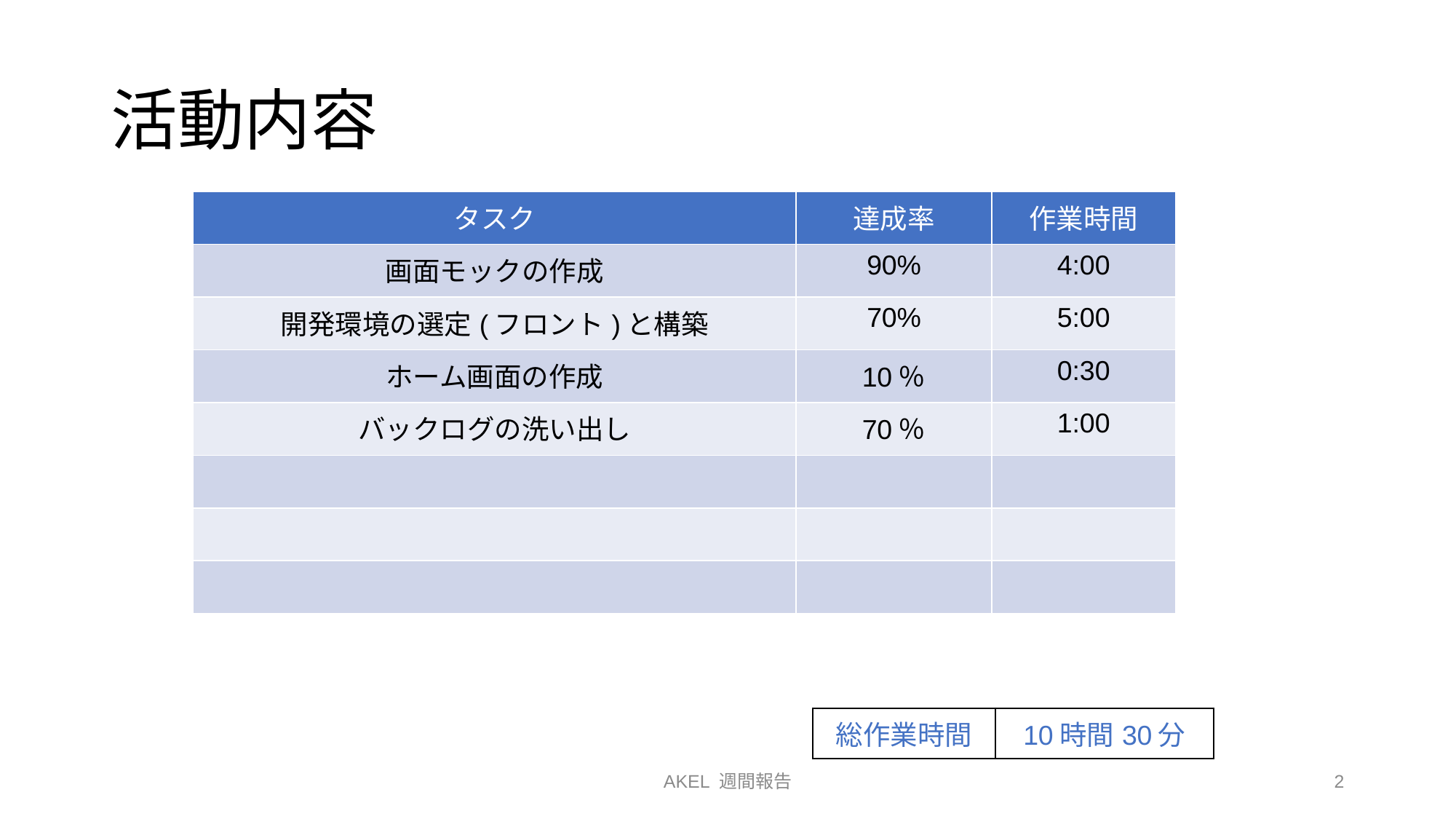

# 活動内容
| タスク | 達成率 | 作業時間 |
| --- | --- | --- |
| 画面モックの作成 | 90% | 4:00 |
| 開発環境の選定(フロント)と構築 | 70% | 5:00 |
| ホーム画面の作成 | 10％ | 0:30 |
| バックログの洗い出し | 70％ | 1:00 |
|  |  |  |
|  |  |  |
|  |  |  |
| 総作業時間 | 10時間30分 |
| --- | --- |
AKEL 週間報告
2